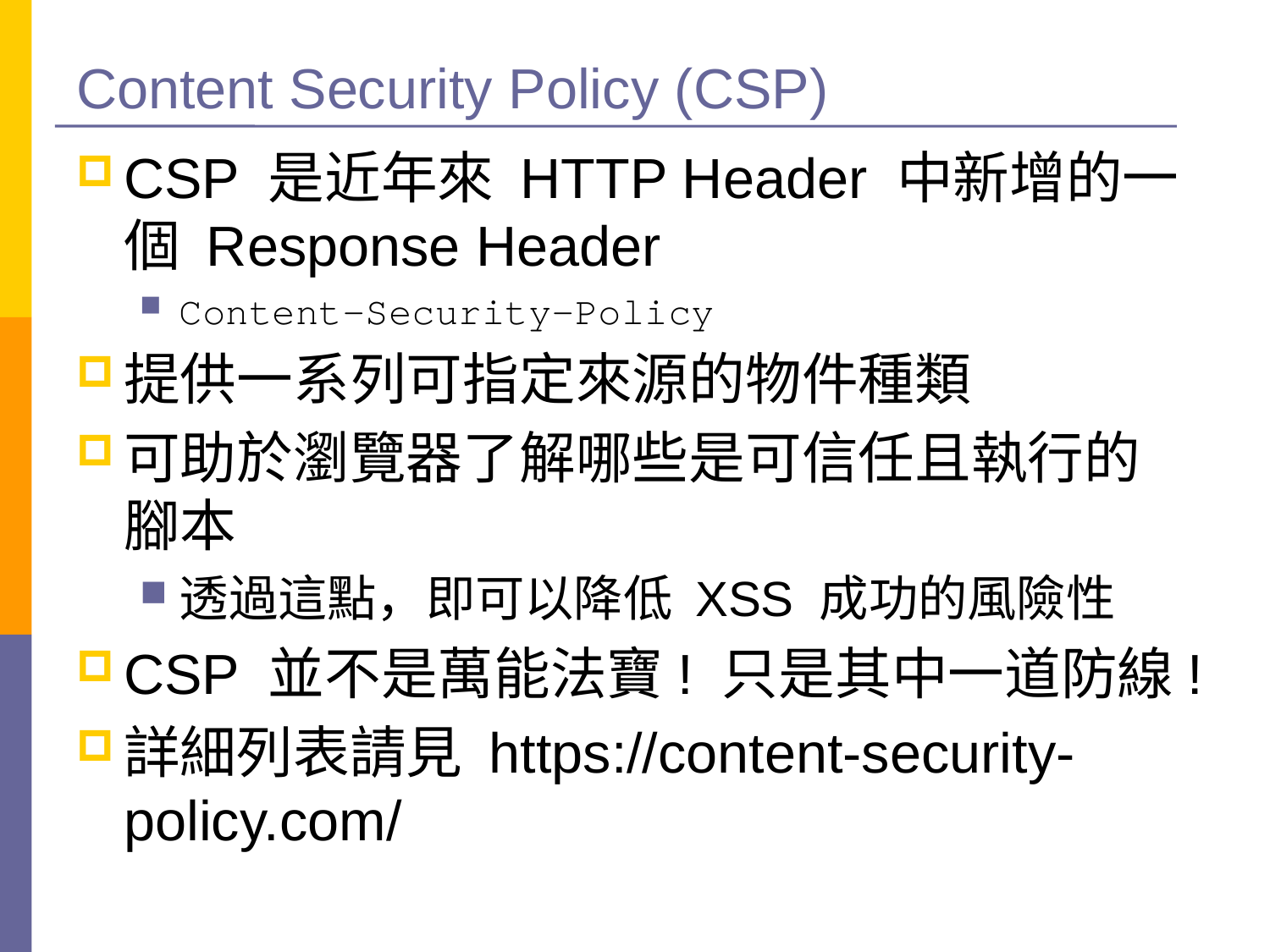

# Content Security Policy (CSP)
CSP 是近年來 HTTP Header 中新增的一個 Response Header
Content-Security-Policy
提供一系列可指定來源的物件種類
可助於瀏覽器了解哪些是可信任且執行的腳本
透過這點，即可以降低 XSS 成功的風險性
CSP 並不是萬能法寶! 只是其中一道防線!
詳細列表請見 https://content-security-policy.com/